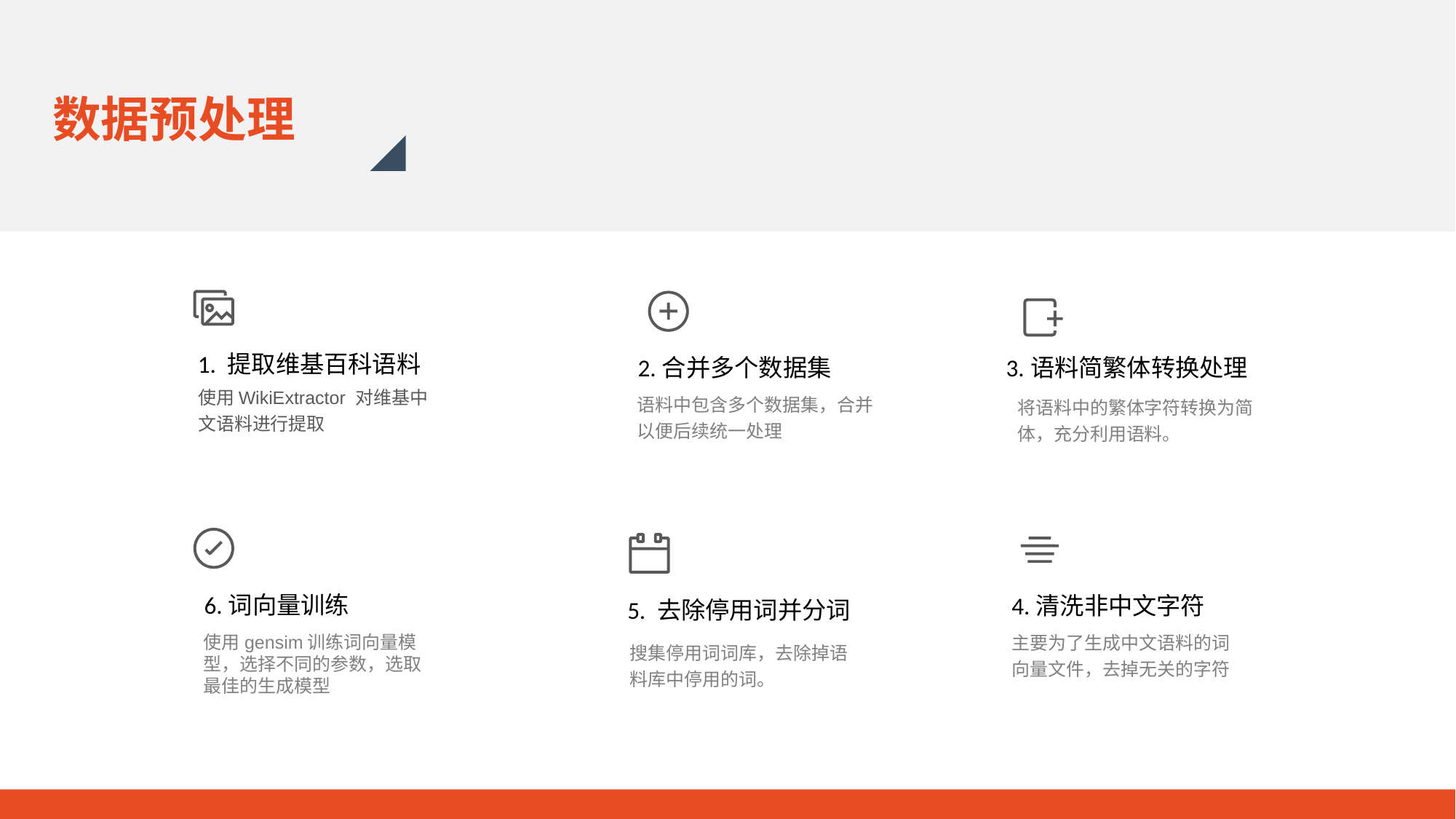

数据预处理

1. 提取维基百科语料
2.合并多个数据集
3.语料简繁体转换处理
使用WikiExtractor 对维基中文语料进行提取
语料中包含多个数据集，合并以便后续统一处理
将语料中的繁体字符转换为简体，充分利用语料。

6.词向量训练
4.清洗非中文字符
5. 去除停用词并分词
主要为了生成中文语料的词向量文件，去掉无关的字符
使用gensim训练词向量模型，选择不同的参数，选取最佳的生成模型
搜集停用词词库，去除掉语料库中停用的词。